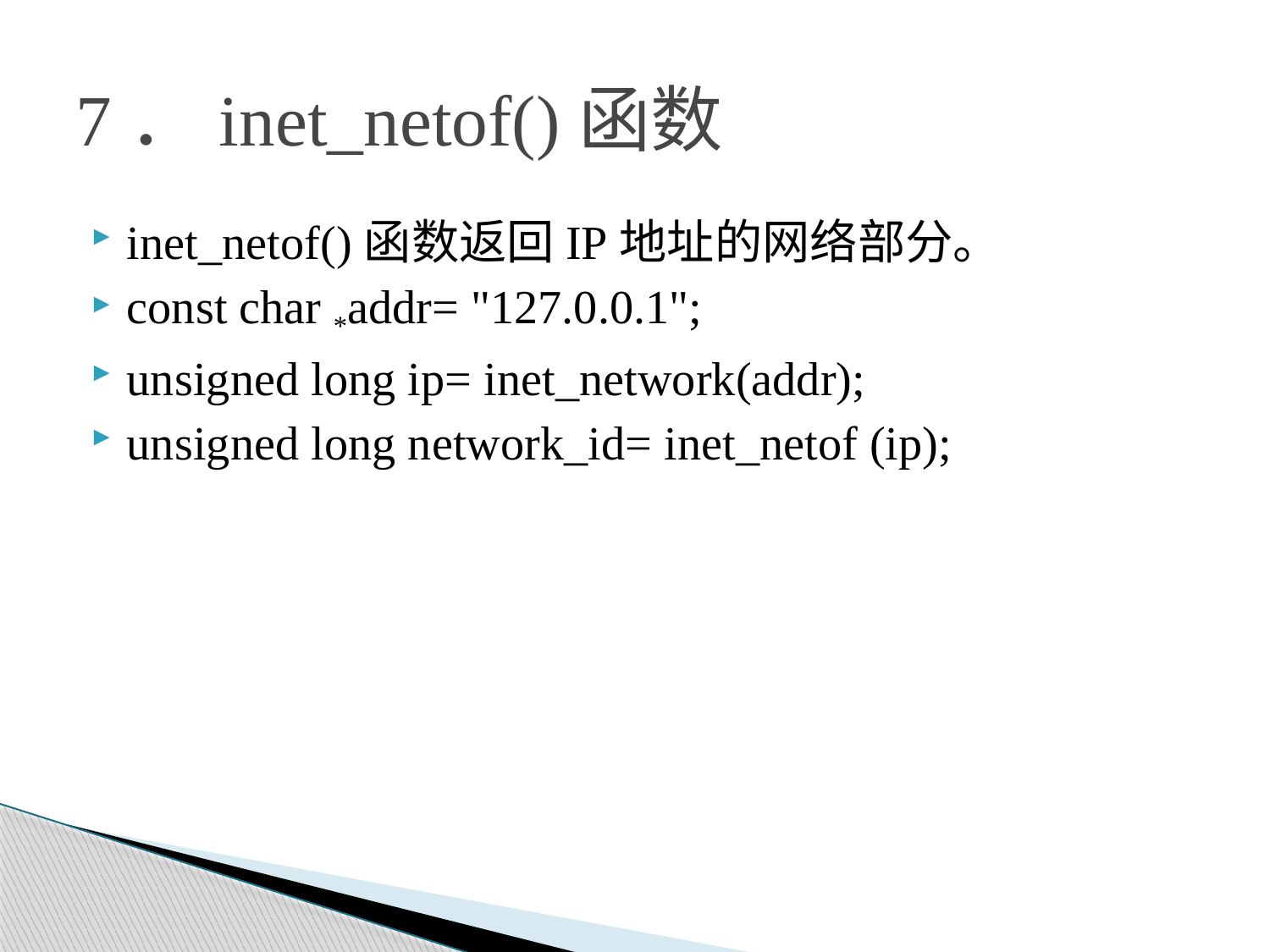

# 7．inet_netof()函数
inet_netof()函数返回IP地址的网络部分。
const char *addr= "127.0.0.1";
unsigned long ip= inet_network(addr);
unsigned long network_id= inet_netof (ip);